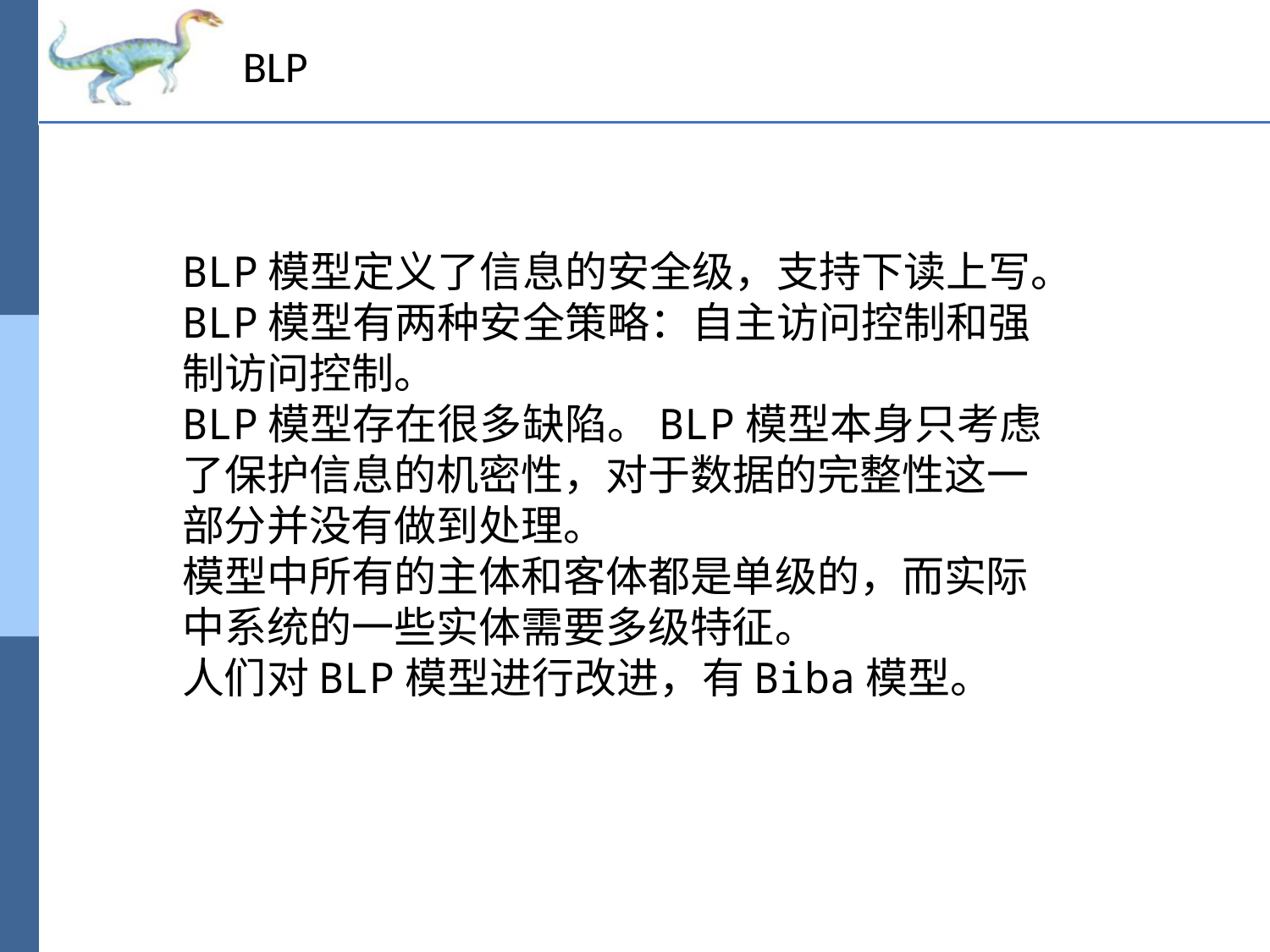

BLP
BLP模型定义了信息的安全级，支持下读上写。BLP模型有两种安全策略：自主访问控制和强制访问控制。
BLP模型存在很多缺陷。BLP模型本身只考虑了保护信息的机密性，对于数据的完整性这一部分并没有做到处理。
模型中所有的主体和客体都是单级的，而实际中系统的一些实体需要多级特征。
人们对BLP模型进行改进，有Biba模型。